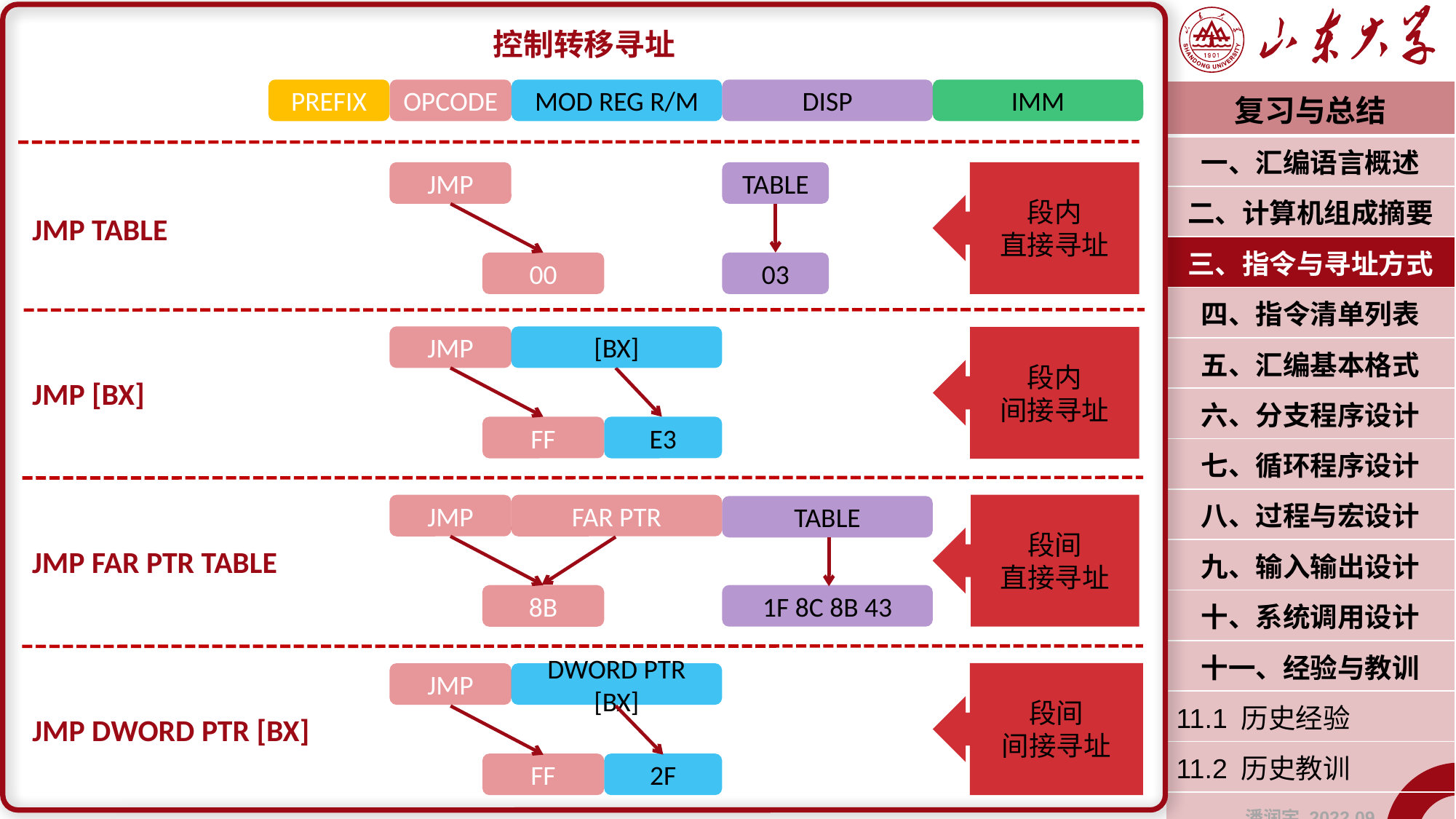

控制转移寻址
PREFIX
OPCODE
MOD REG R/M
DISP
IMM
| 复习与总结 |
| --- |
| 一、汇编语言概述 |
| 二、计算机组成摘要 |
| 三、指令与寻址方式 |
| 四、指令清单列表 |
| 五、汇编基本格式 |
| 六、分支程序设计 |
| 七、循环程序设计 |
| 八、过程与宏设计 |
| 九、输入输出设计 |
| 十、系统调用设计 |
| 十一、经验与教训 |
| 11.1 历史经验 |
| 11.2 历史教训 |
| 潘润宇 2022.09 |
JMP
TABLE
段内
直接寻址
JMP TABLE
00
03
JMP
[BX]
段内
间接寻址
JMP [BX]
FF
E3
JMP
FAR PTR
段间
直接寻址
TABLE
JMP FAR PTR TABLE
1F 8C 8B 43
8B
JMP
DWORD PTR [BX]
段间
间接寻址
JMP DWORD PTR [BX]
FF
2F